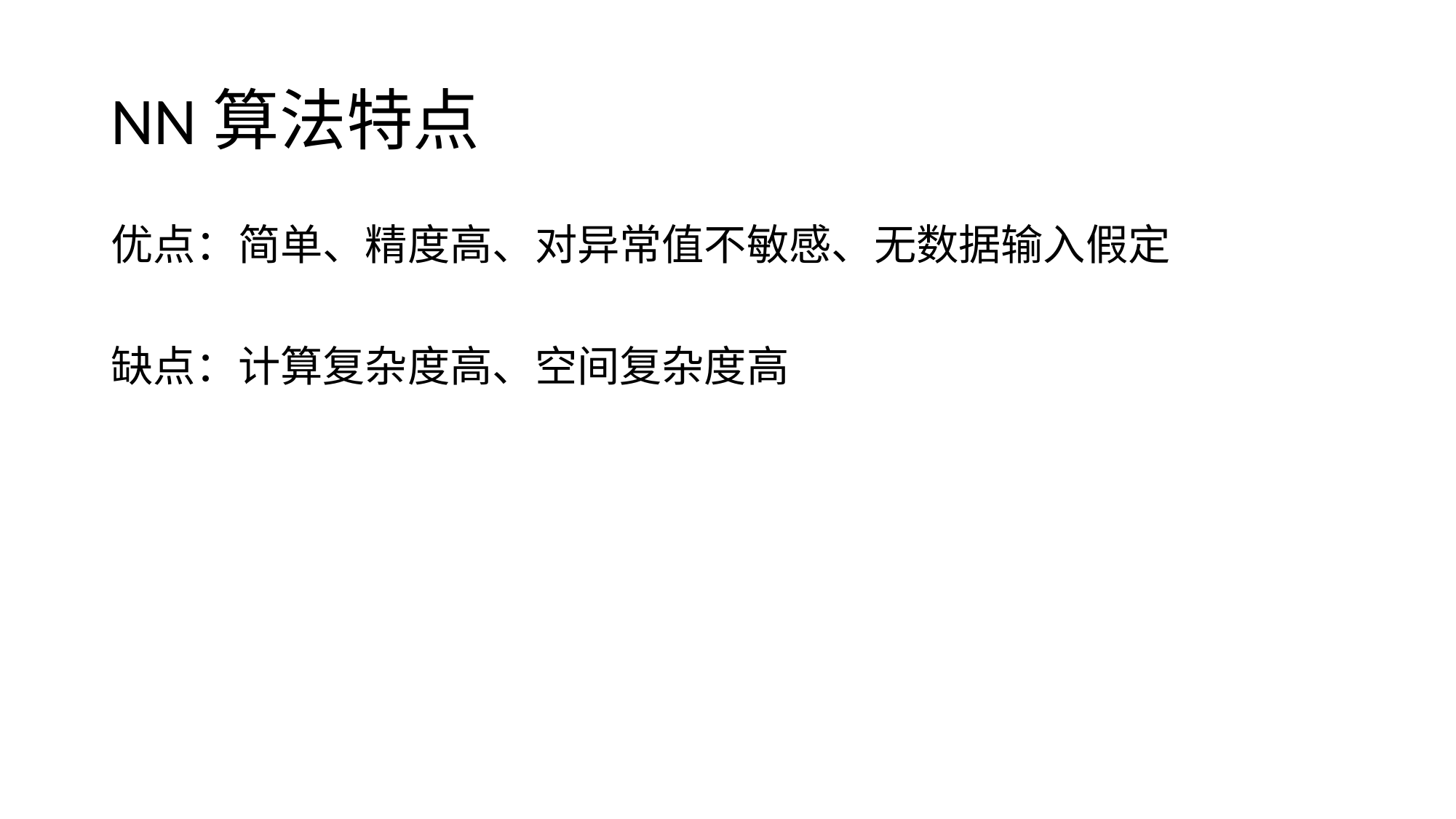

# NN算法特点
优点：简单、精度高、对异常值不敏感、无数据输入假定

缺点：计算复杂度高、空间复杂度高